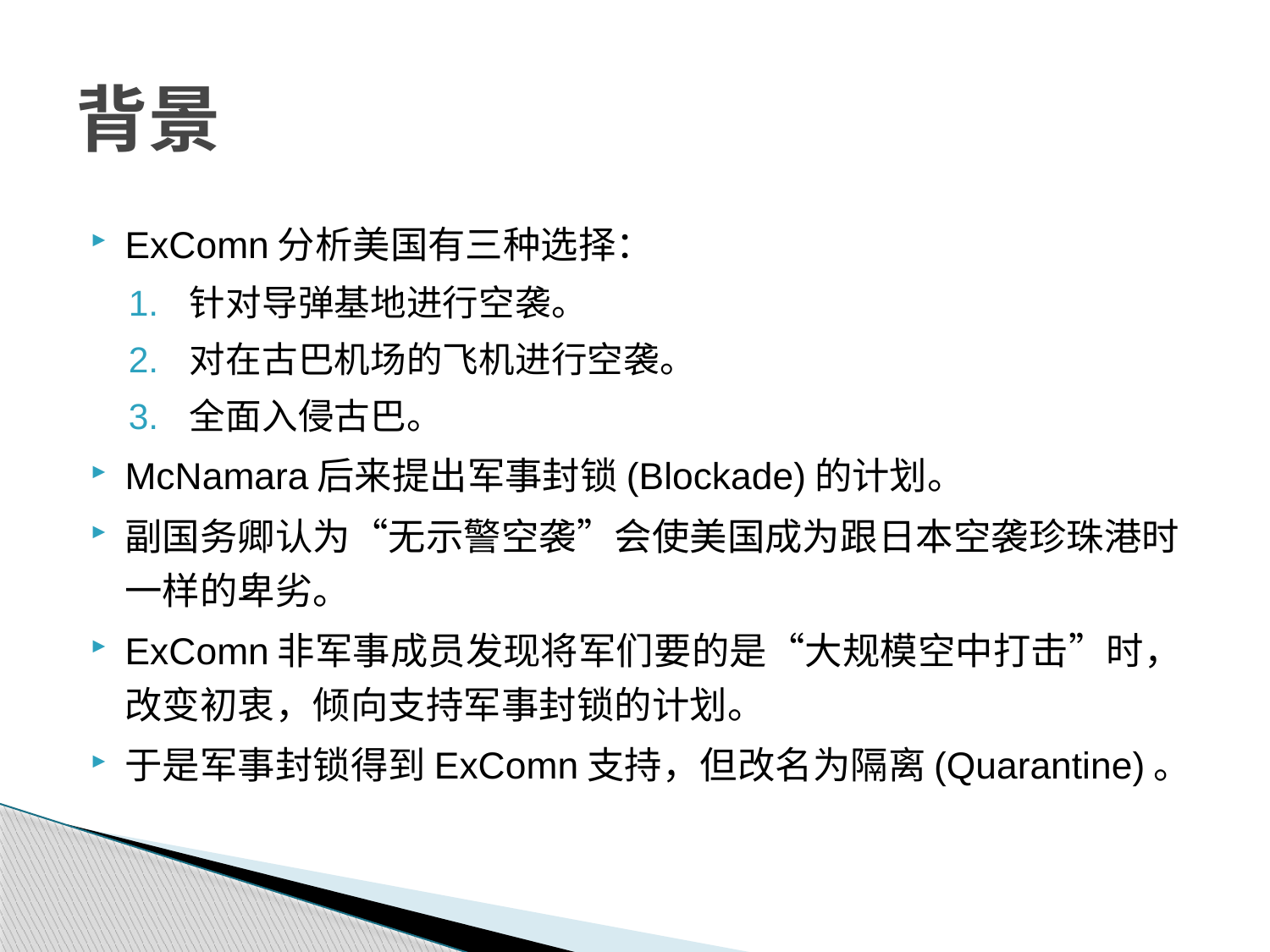

# 背景
ExComn分析美国有三种选择：
针对导弹基地进行空袭。
对在古巴机场的飞机进行空袭。
全面入侵古巴。
McNamara后来提出军事封锁(Blockade)的计划。
副国务卿认为“无示警空袭”会使美国成为跟日本空袭珍珠港时一样的卑劣。
ExComn非军事成员发现将军们要的是“大规模空中打击”时，改变初衷，倾向支持军事封锁的计划。
于是军事封锁得到ExComn支持，但改名为隔离(Quarantine)。